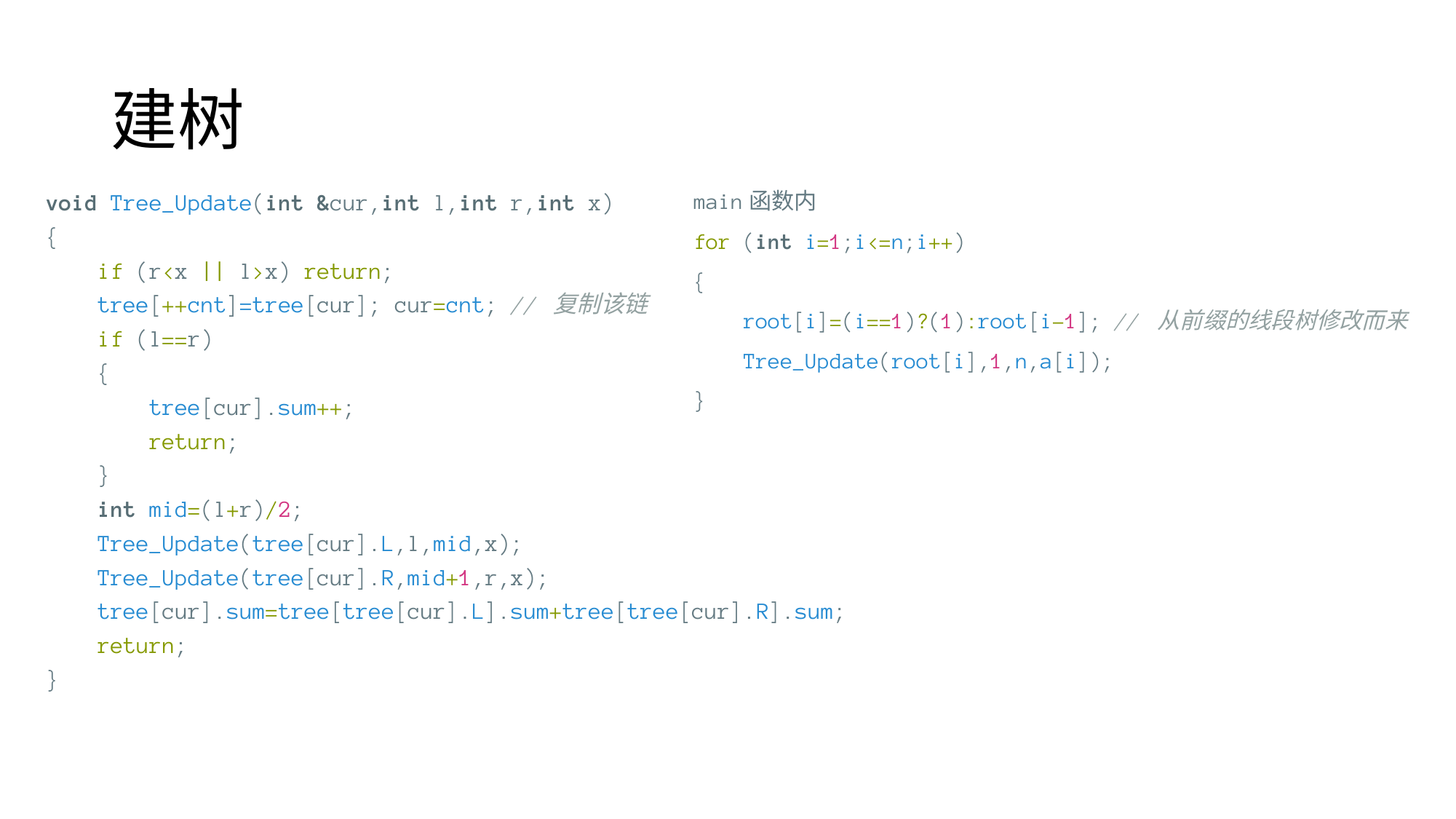

# 建树
    main函数内
    for (int i=1;i<=n;i++)
    {
        root[i]=(i==1)?(1):root[i-1]; // 从前缀的线段树修改而来
        Tree_Update(root[i],1,n,a[i]);
    }
void Tree_Update(int &cur,int l,int r,int x)
{
    if (r<x || l>x) return;
    tree[++cnt]=tree[cur]; cur=cnt; // 复制该链
    if (l==r)
    {
        tree[cur].sum++;
        return;
    }
    int mid=(l+r)/2;
    Tree_Update(tree[cur].L,l,mid,x);
    Tree_Update(tree[cur].R,mid+1,r,x);
    tree[cur].sum=tree[tree[cur].L].sum+tree[tree[cur].R].sum;
    return;
}